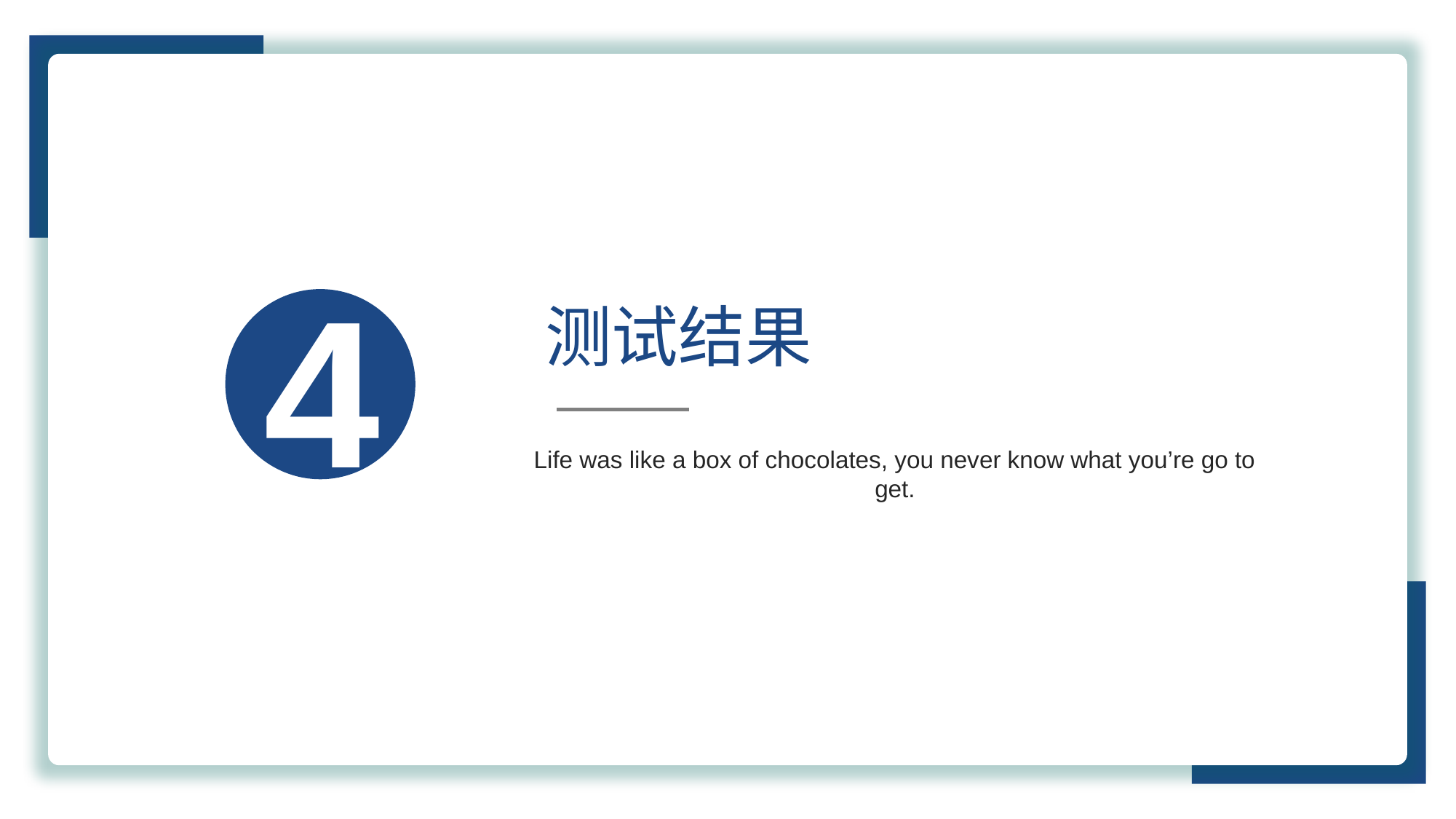

4
测试结果
Life was like a box of chocolates, you never know what you’re go to get.